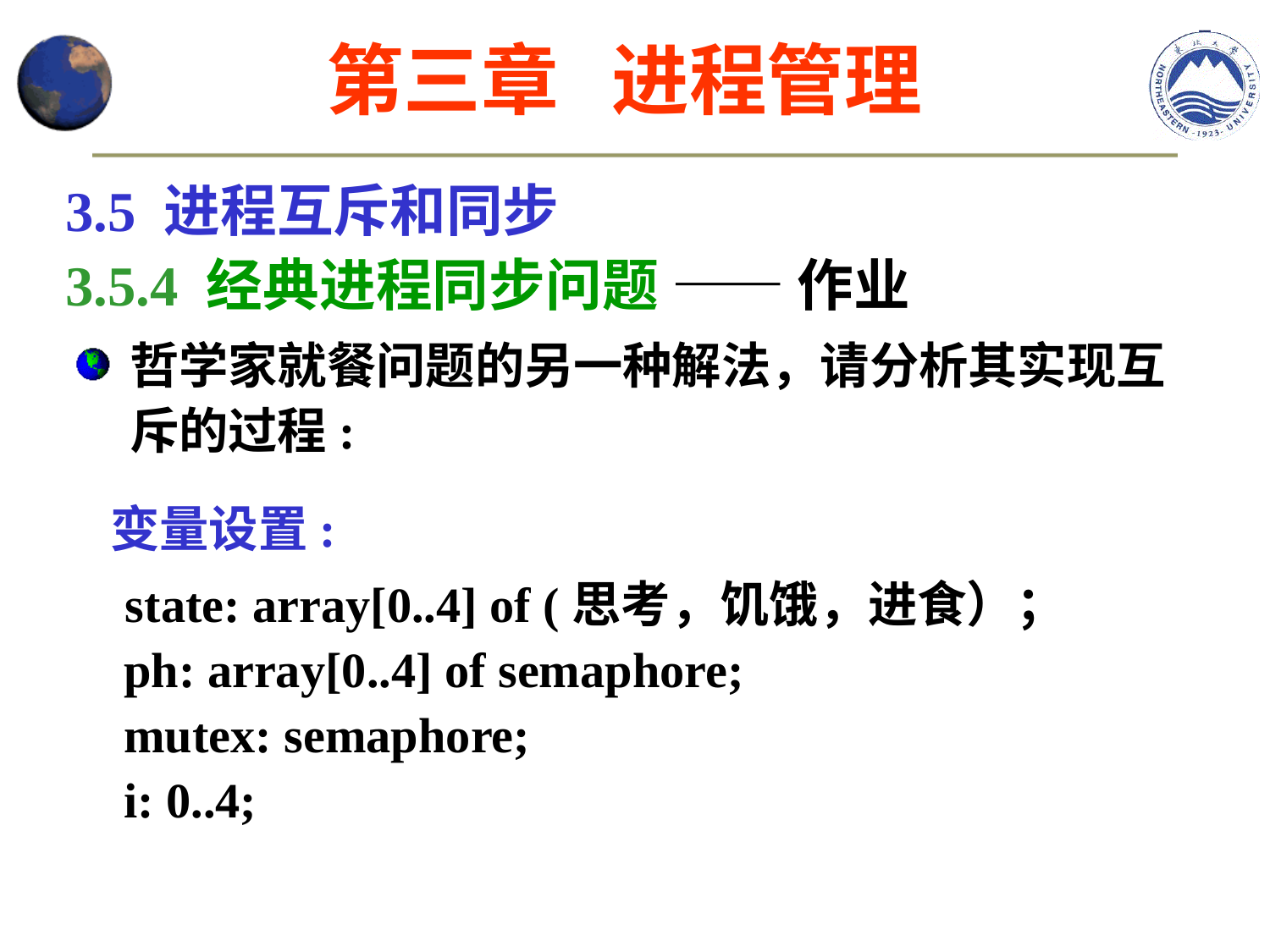

第三章   进程管理
3.5 进程互斥和同步
3.5.4 经典进程同步问题 —— 作业
哲学家就餐问题的另一种解法，请分析其实现互斥的过程:
  变量设置:
    state: array[0..4] of (思考，饥饿，进食）；
ph: array[0..4] of semaphore;
mutex: semaphore;
i: 0..4;